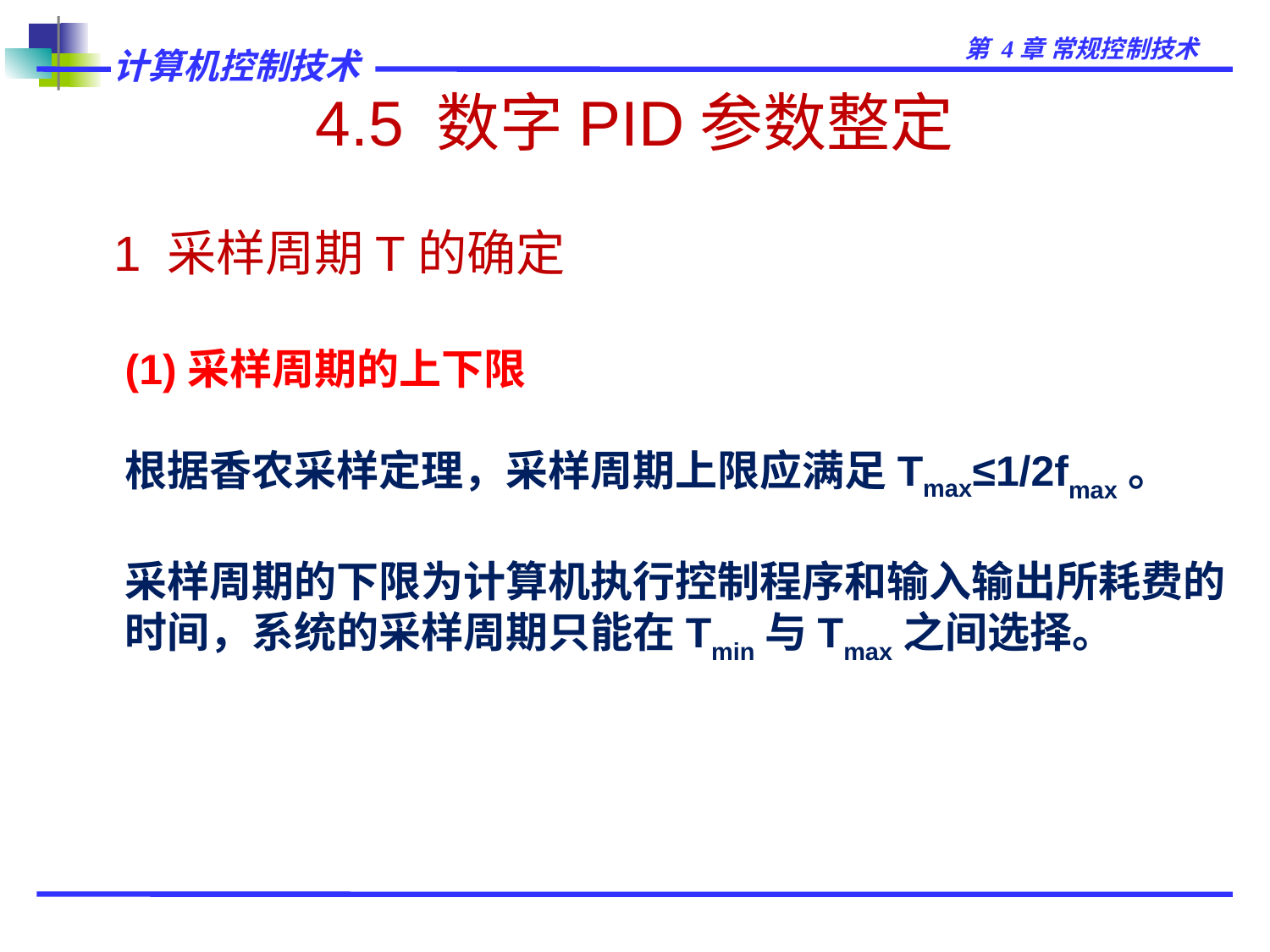

# 4.5 数字PID参数整定
1 采样周期T的确定
	(1)采样周期的上下限

根据香农采样定理，采样周期上限应满足Tmax≤1/2fmax。

采样周期的下限为计算机执行控制程序和输入输出所耗费的时间，系统的采样周期只能在Tmin与Tmax之间选择。